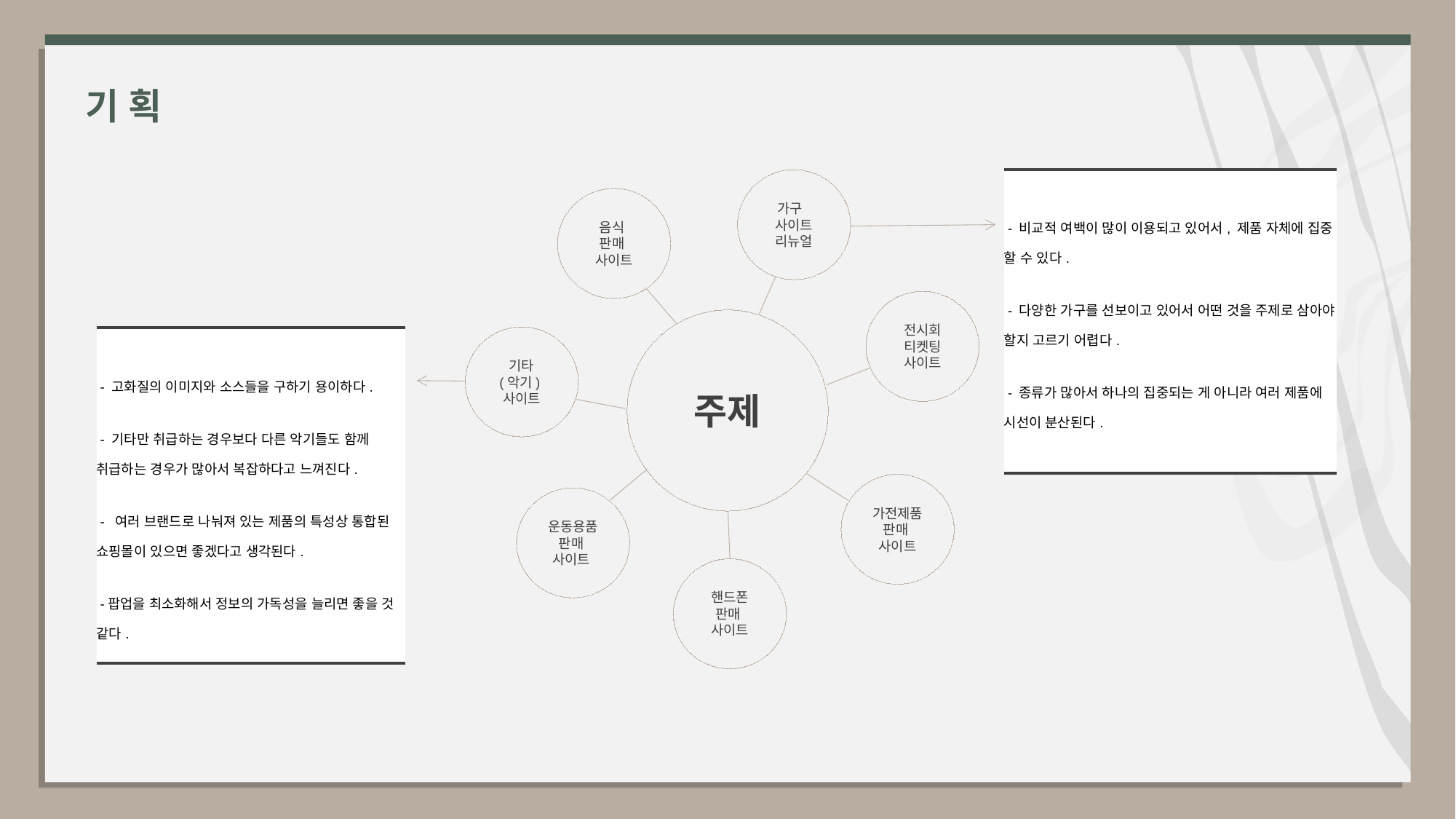

기획
| - 비교적 여백이 많이 이용되고 있어서, 제품 자체에 집중 할 수 있다. - 다양한 가구를 선보이고 있어서 어떤 것을 주제로 삼아야 할지 고르기 어렵다. - 종류가 많아서 하나의 집중되는 게 아니라 여러 제품에 시선이 분산된다. |
| --- |
가구
사이트
리뉴얼
음식
판매
사이트
전시회
티켓팅
사이트
주제
기타
(악기)
사이트
| - 고화질의 이미지와 소스들을 구하기 용이하다. - 기타만 취급하는 경우보다 다른 악기들도 함께 취급하는 경우가 많아서 복잡하다고 느껴진다. - 여러 브랜드로 나눠져 있는 제품의 특성상 통합된 쇼핑몰이 있으면 좋겠다고 생각된다. -팝업을 최소화해서 정보의 가독성을 늘리면 좋을 것 같다. |
| --- |
가전제품
판매
사이트
운동용품 판매
사이트
핸드폰 판매
사이트